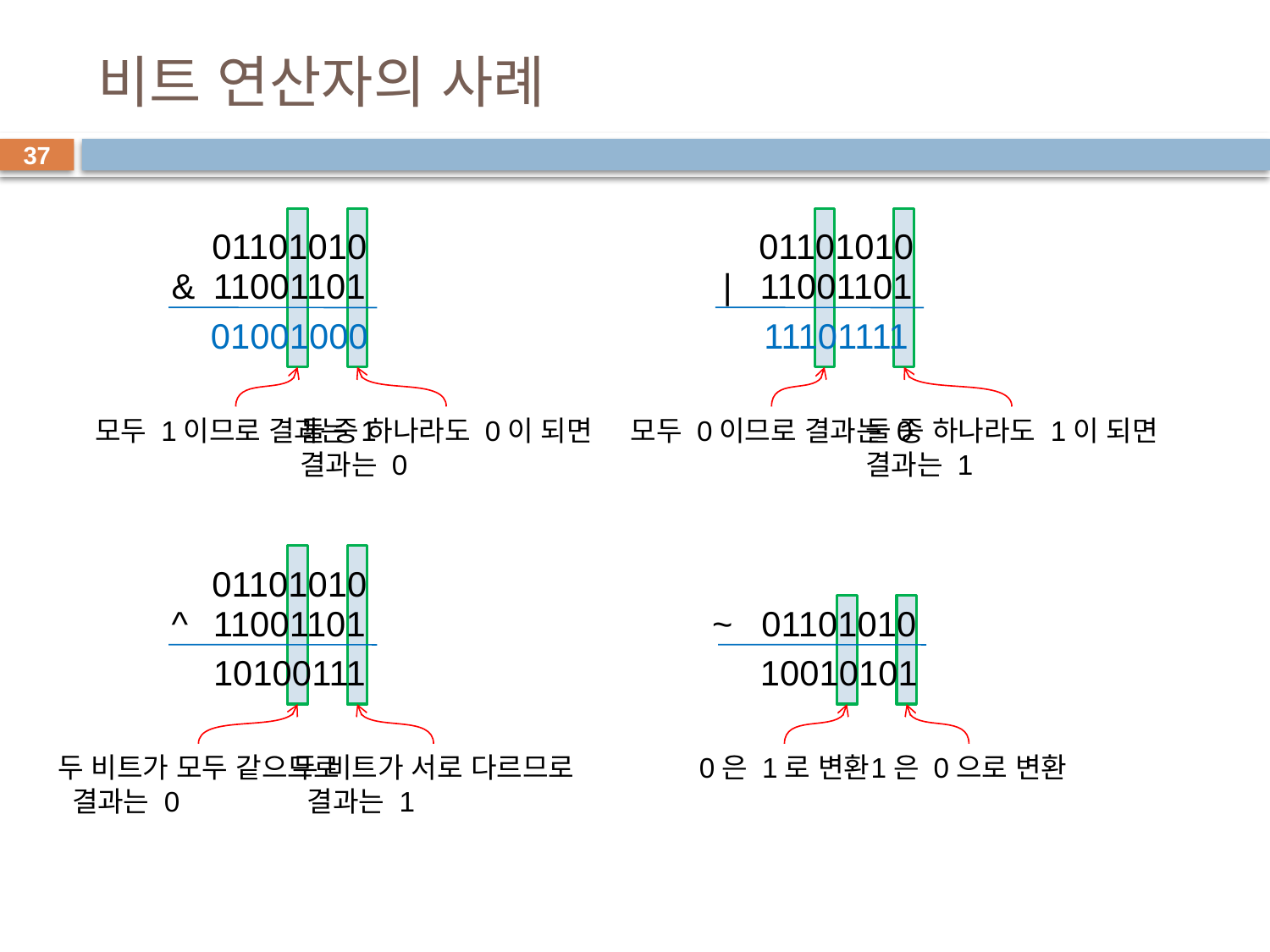

# 비트 연산자의 사례
37

01101010
01101010
&
11001101
|
11001101
01001000
11101111
모두 1이므로 결과는 1
둘 중 하나라도 0이 되면
결과는 0
모두 0이므로 결과는 0
둘 중 하나라도 1이 되면
결과는 1

01101010
^
11001101
~
01101010

10100111
10010101
두 비트가 모두 같으므로
 결과는 0
두 비트가 서로 다르므로
 결과는 1
0은 1로 변환
1은 0으로 변환